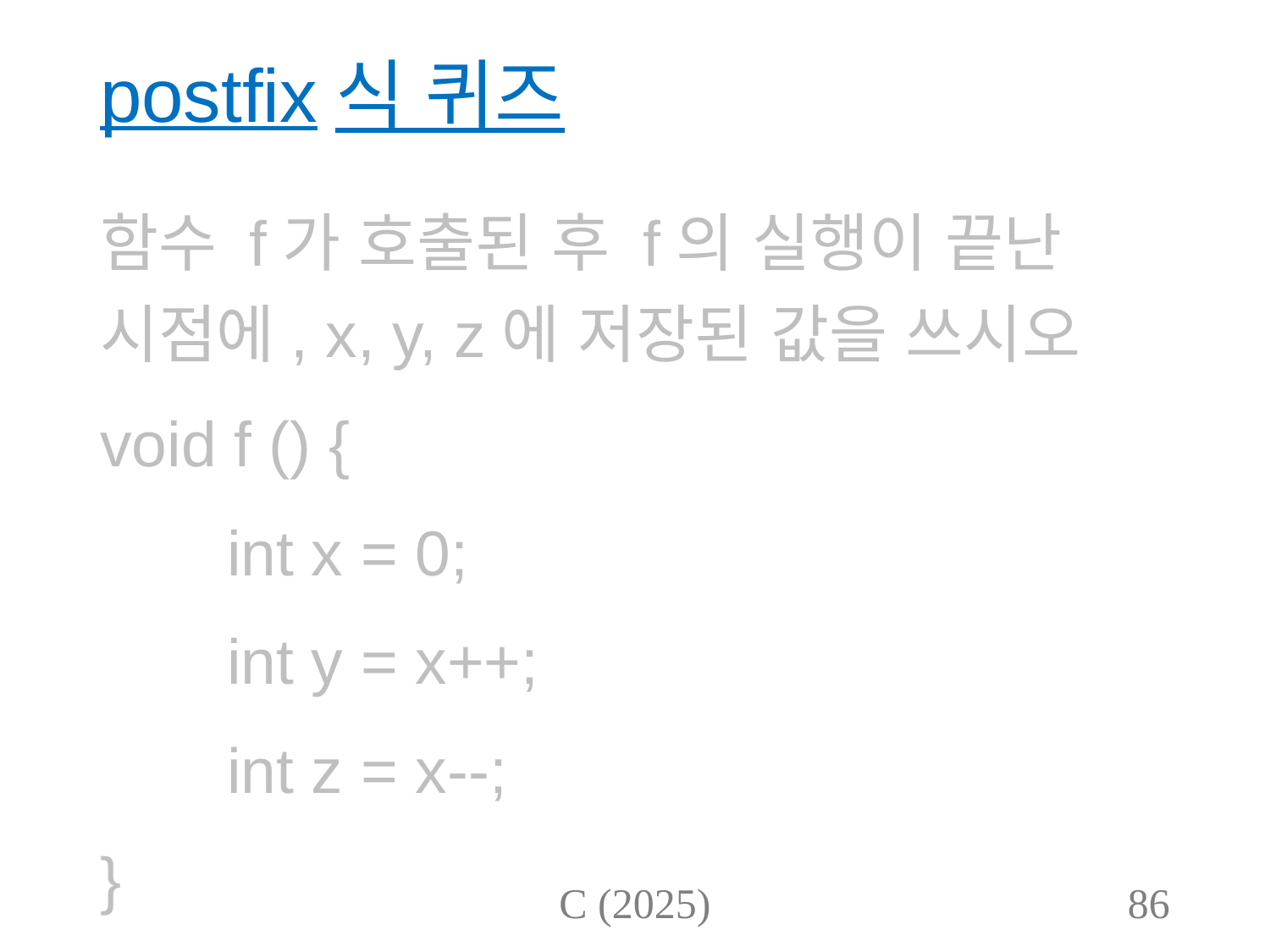

# postfix식 퀴즈
함수 f가 호출된 후 f의 실행이 끝난 시점에, x, y, z에 저장된 값을 쓰시오
void f () {
	int x = 0;
	int y = x++;
	int z = x--;
}

C (2025)
86